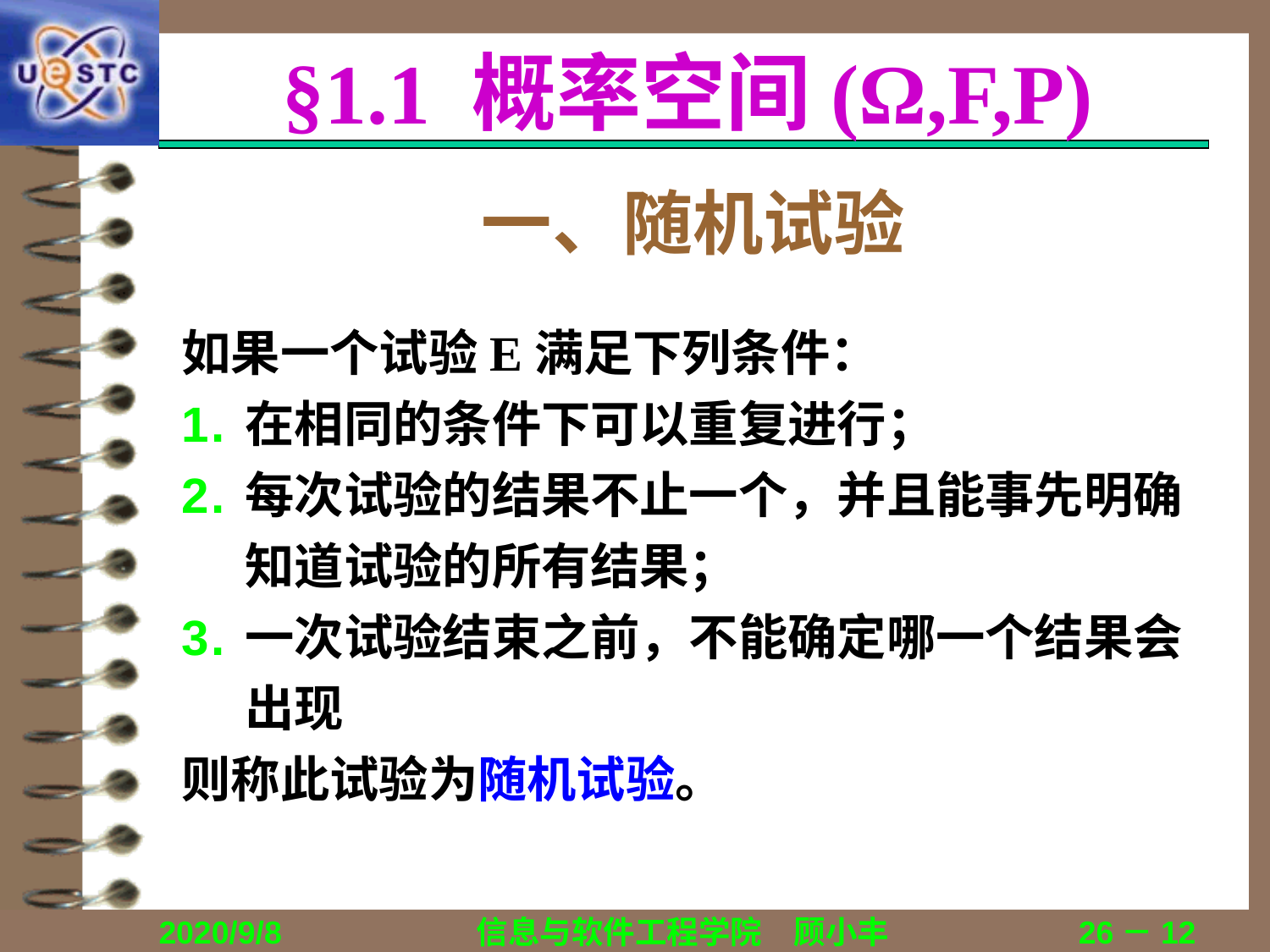

# §1.1 概率空间(Ω,F,P)
一、随机试验
如果一个试验E满足下列条件：
在相同的条件下可以重复进行；
每次试验的结果不止一个，并且能事先明确知道试验的所有结果；
一次试验结束之前，不能确定哪一个结果会出现
则称此试验为随机试验。
2020/9/8
信息与软件工程学院　顾小丰
26－12